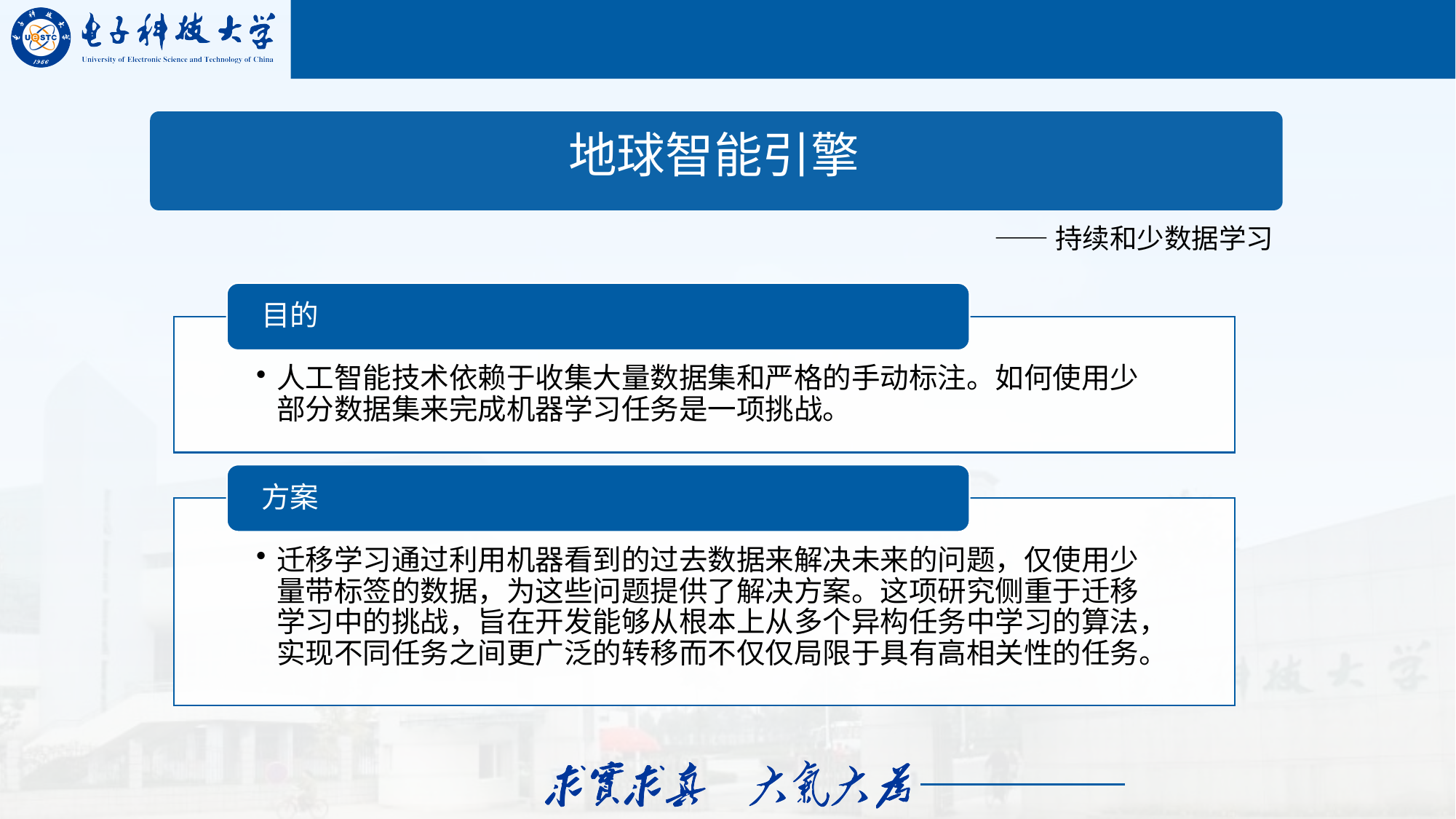

地球智能引擎
——持续和少数据学习
人工智能技术依赖于收集大量数据集和严格的手动标注。如何使用少部分数据集来完成机器学习任务是一项挑战。
目的
迁移学习通过利用机器看到的过去数据来解决未来的问题，仅使用少量带标签的数据，为这些问题提供了解决方案。这项研究侧重于迁移学习中的挑战，旨在开发能够从根本上从多个异构任务中学习的算法，实现不同任务之间更广泛的转移而不仅仅局限于具有高相关性的任务。
方案